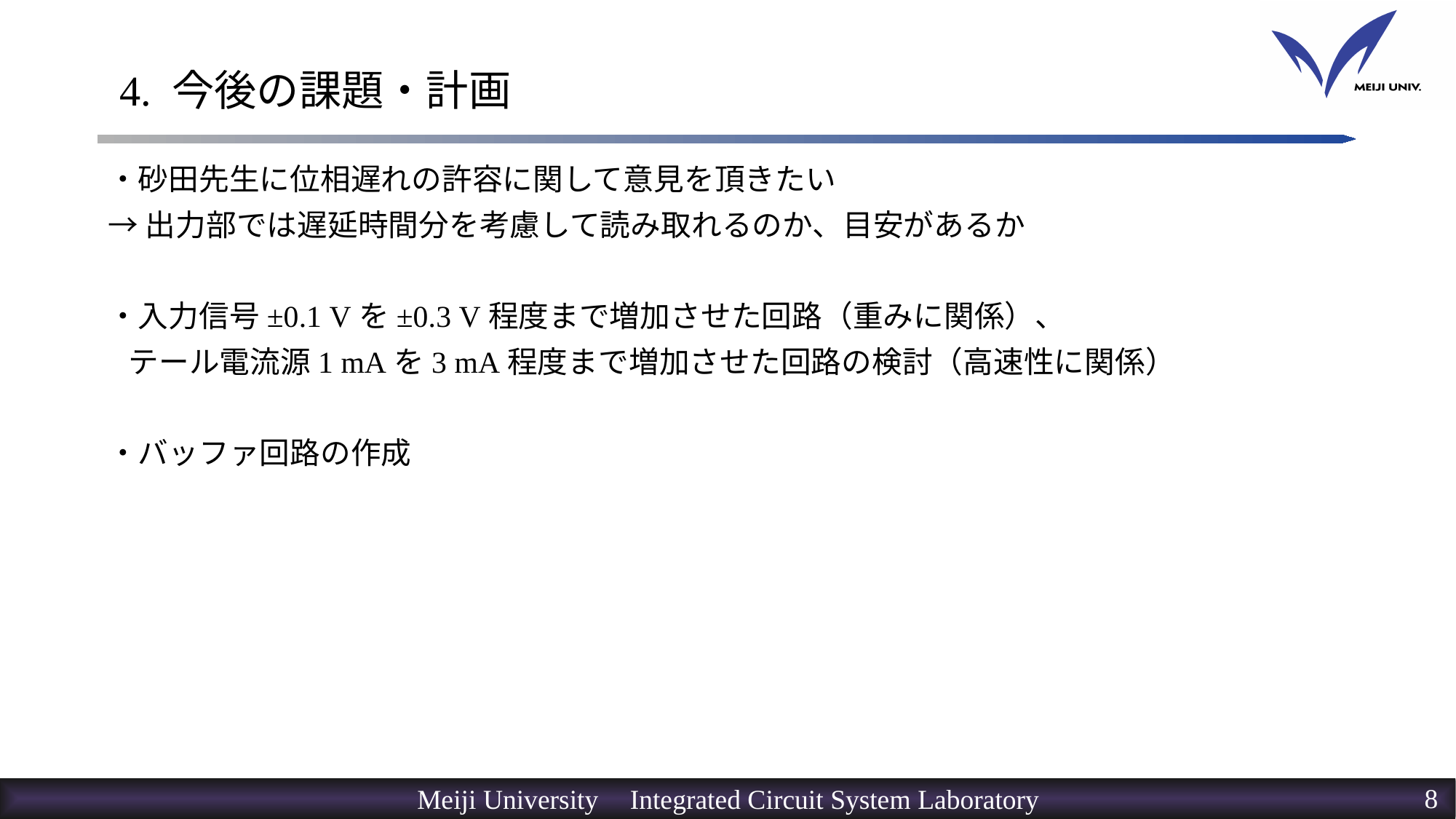

# 4. 今後の課題・計画
・砂田先生に位相遅れの許容に関して意見を頂きたい
→出力部では遅延時間分を考慮して読み取れるのか、目安があるか

・入力信号±0.1 Vを±0.3 V程度まで増加させた回路（重みに関係）、
  テール電流源1 mAを3 mA程度まで増加させた回路の検討（高速性に関係）

・バッファ回路の作成